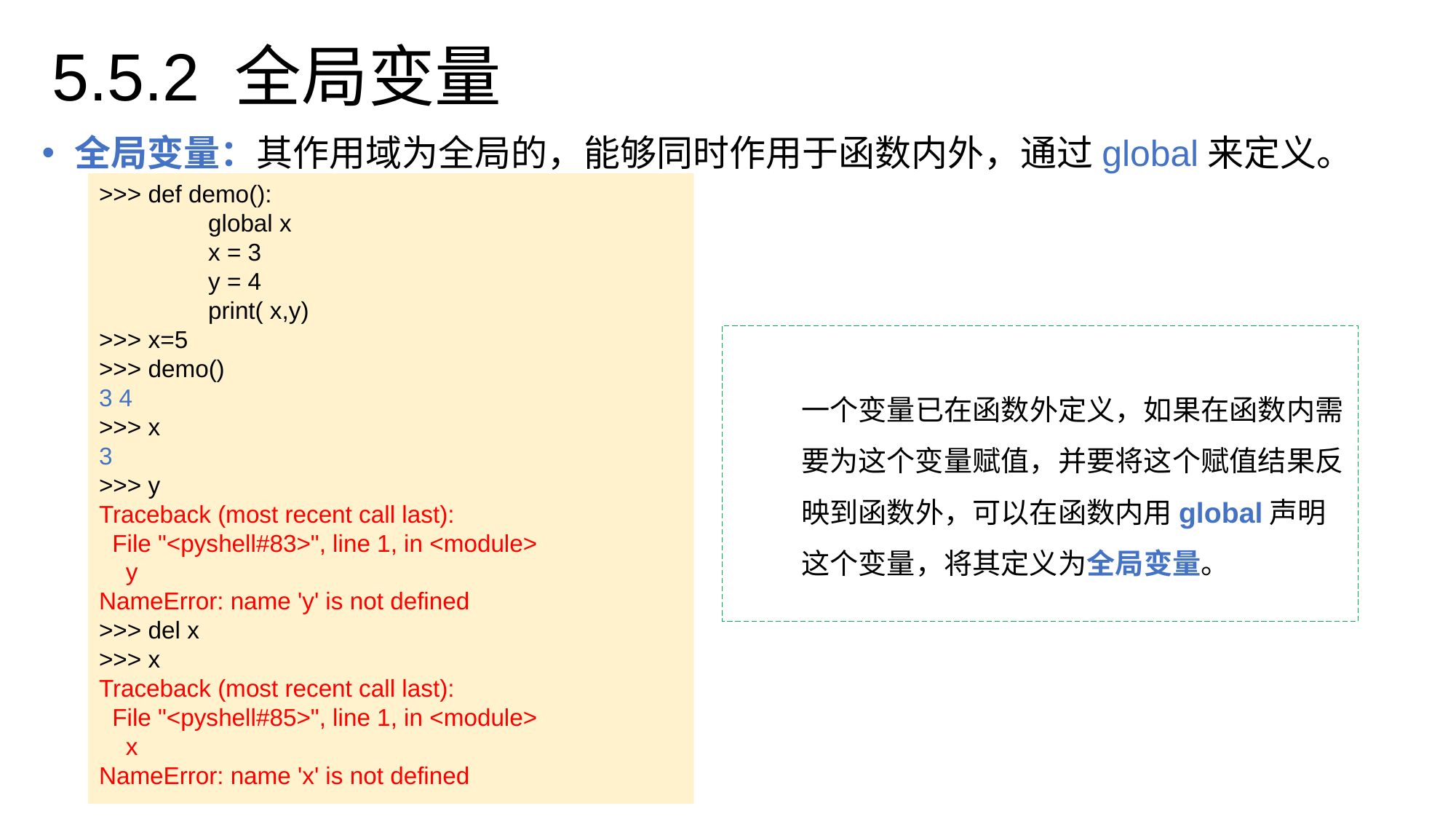

# 5.5.2 全局变量
全局变量：其作用域为全局的，能够同时作用于函数内外，通过global来定义。
>>> def demo():
	global x
	x = 3
	y = 4
	print( x,y)
>>> x=5
>>> demo()
3 4
>>> x
3
>>> y
Traceback (most recent call last):
  File "<pyshell#83>", line 1, in <module>
    y
NameError: name 'y' is not defined
>>> del x
>>> x
Traceback (most recent call last):
  File "<pyshell#85>", line 1, in <module>
    x
NameError: name 'x' is not defined

一个变量已在函数外定义，如果在函数内需要为这个变量赋值，并要将这个赋值结果反映到函数外，可以在函数内用global声明这个变量，将其定义为全局变量。